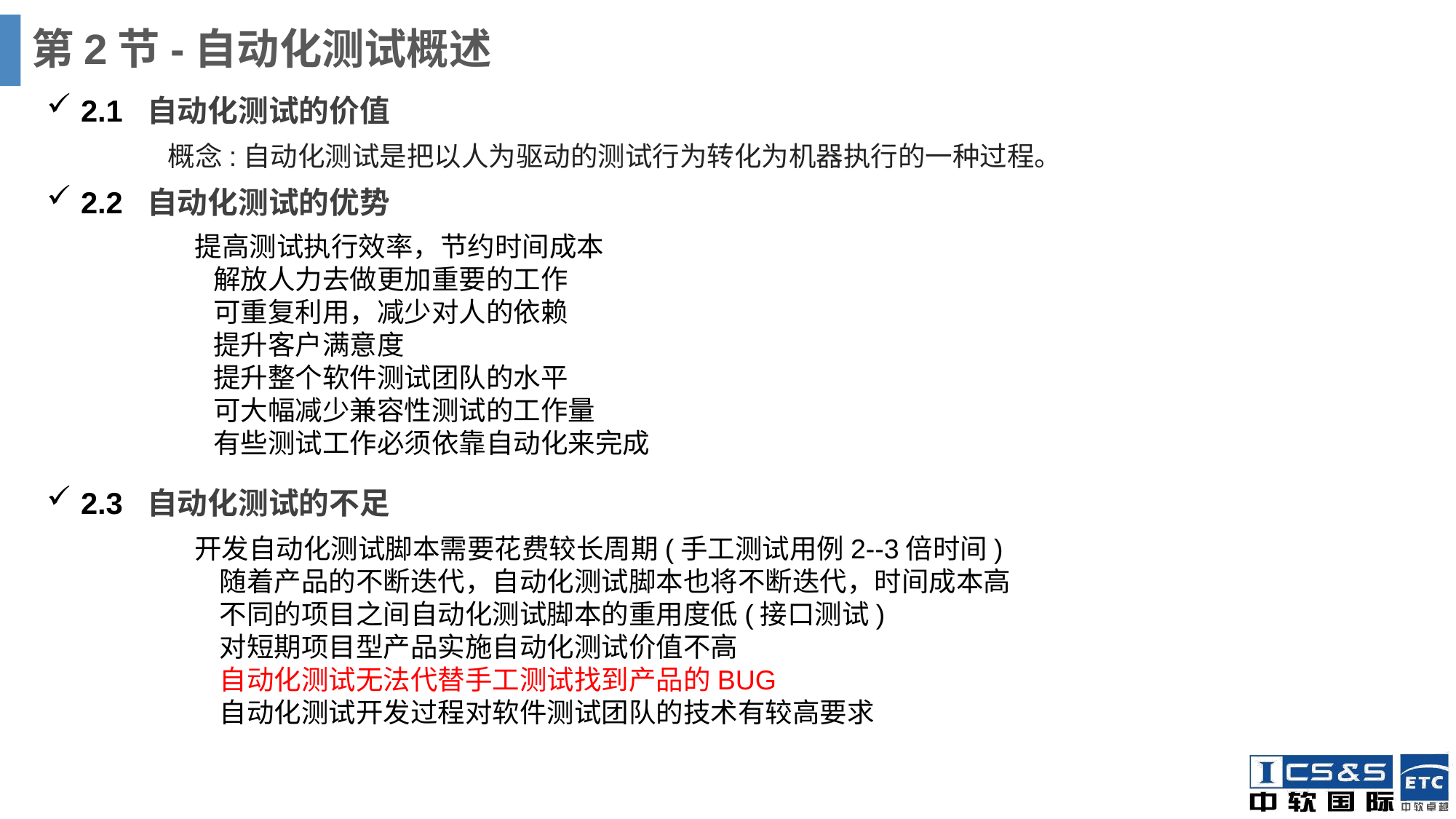

# 第2节-自动化测试概述
2.1  自动化测试的价值
概念:自动化测试是把以人为驱动的测试行为转化为机器执行的一种过程。
2.2  自动化测试的优势
提高测试执行效率，节约时间成本
  解放人力去做更加重要的工作
  可重复利用，减少对人的依赖
  提升客户满意度
  提升整个软件测试团队的水平
  可大幅减少兼容性测试的工作量
  有些测试工作必须依靠自动化来完成
2.3  自动化测试的不足
开发自动化测试脚本需要花费较长周期(手工测试用例2--3倍时间)
   随着产品的不断迭代，自动化测试脚本也将不断迭代，时间成本高
   不同的项目之间自动化测试脚本的重用度低(接口测试)
   对短期项目型产品实施自动化测试价值不高
   自动化测试无法代替手工测试找到产品的BUG
   自动化测试开发过程对软件测试团队的技术有较高要求